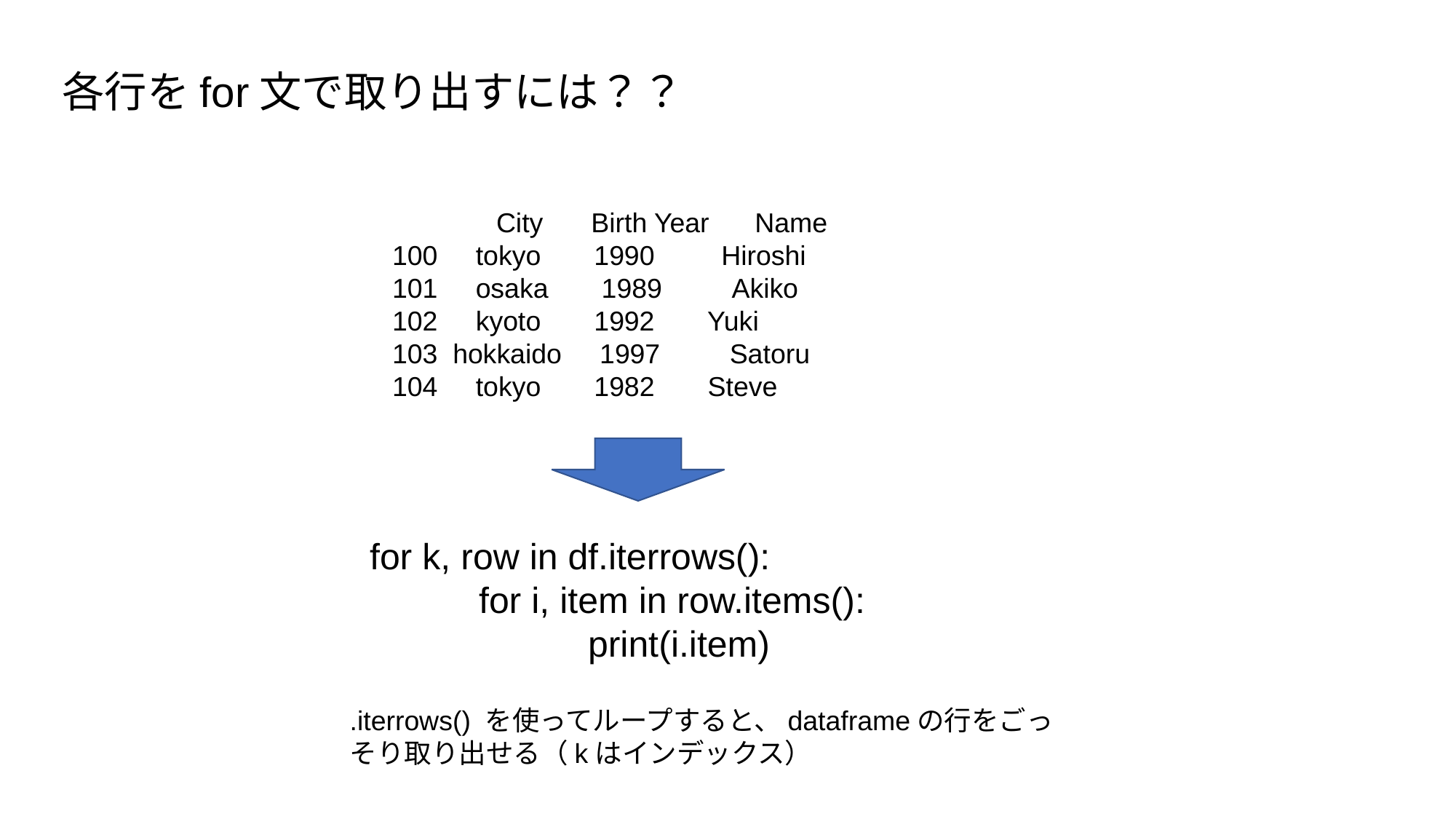

各行をfor文で取り出すには？？
　　　     City 　Birth Year      Name
  100     tokyo       1990 　   Hiroshi
  101     osaka       1989   　 Akiko
  102     kyoto       1992       Yuki
  103  hokkaido     1997   　 Satoru
  104     tokyo       1982       Steve

for k, row in df.iterrows():
	for i, item in row.items():
		print(i.item)
.iterrows() を使ってループすると、dataframeの行をごっそり取り出せる（kはインデックス）